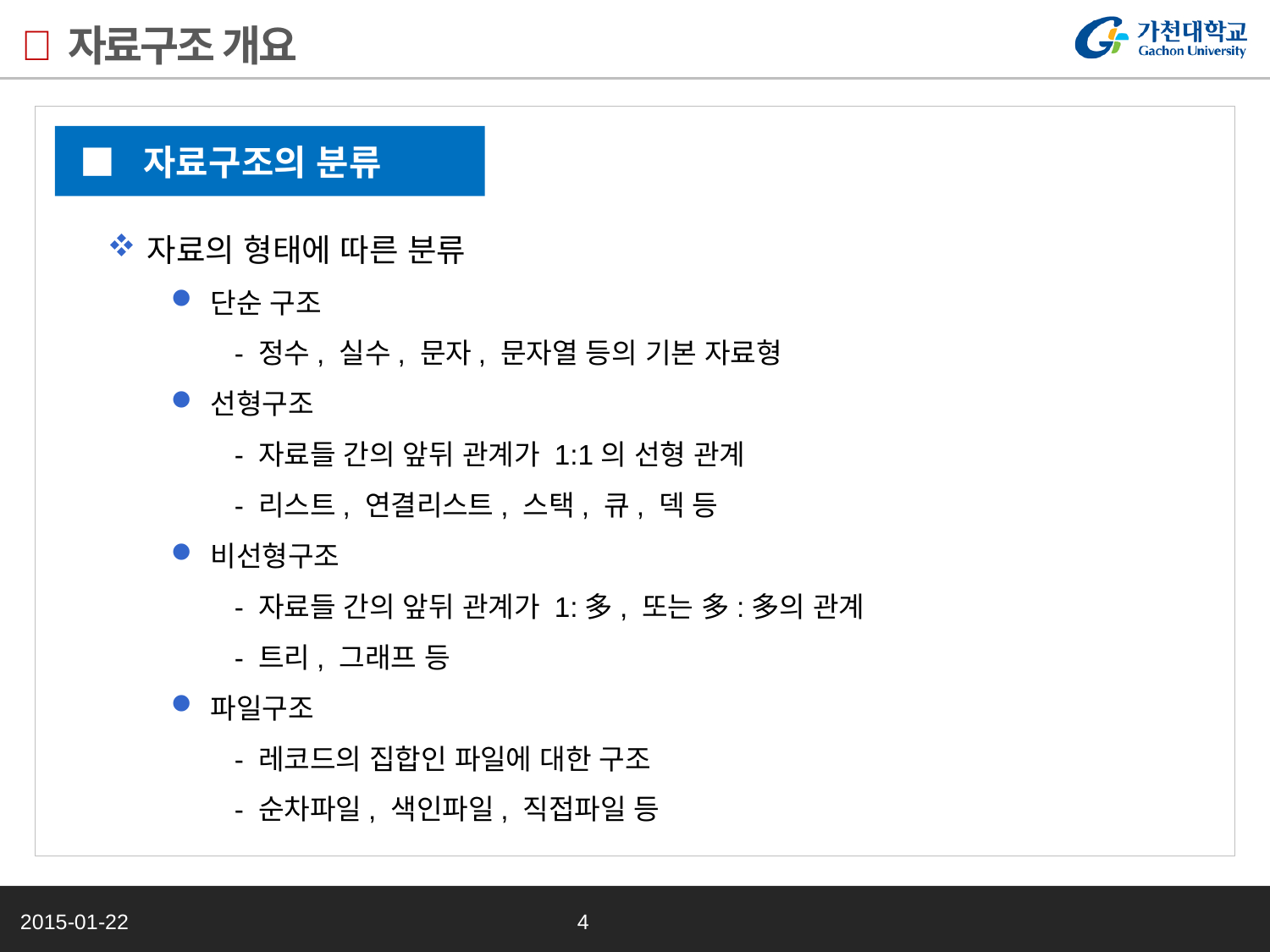

# 자료구조 개요

■  자료구조의 분류
자료의 형태에 따른 분류
단순 구조
- 정수, 실수, 문자, 문자열 등의 기본 자료형
선형구조
- 자료들 간의 앞뒤 관계가 1:1의 선형 관계
- 리스트, 연결리스트, 스택, 큐, 덱 등
비선형구조
- 자료들 간의 앞뒤 관계가 1:多, 또는 多:多의 관계
- 트리, 그래프 등
파일구조
- 레코드의 집합인 파일에 대한 구조
- 순차파일, 색인파일, 직접파일 등
2015-01-22
4